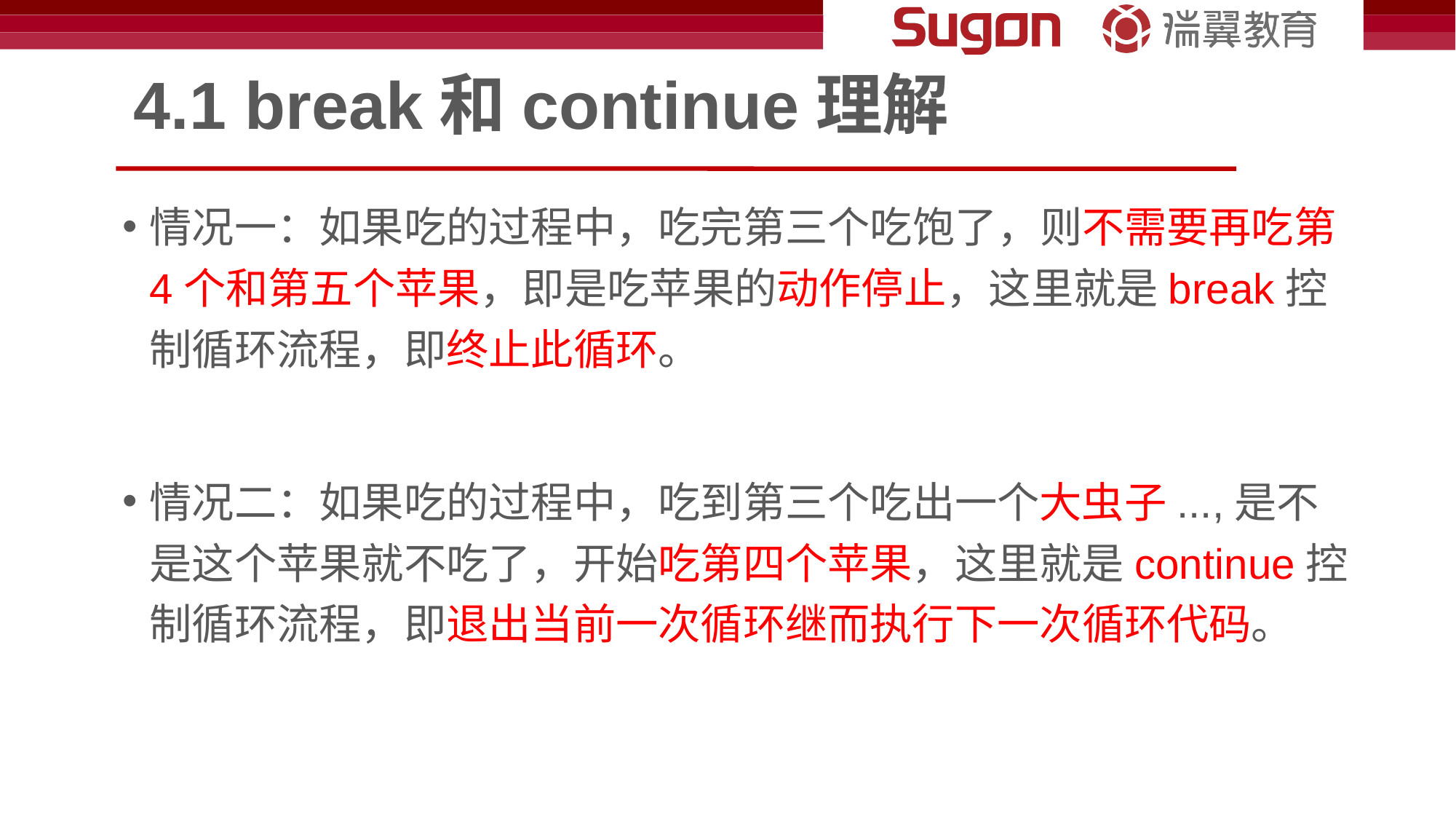

# 4.1 break和continue理解
情况一：如果吃的过程中，吃完第三个吃饱了，则不需要再吃第4个和第五个苹果，即是吃苹果的动作停止，这里就是break控制循环流程，即终止此循环。

情况二：如果吃的过程中，吃到第三个吃出一个大虫子...,是不是这个苹果就不吃了，开始吃第四个苹果，这里就是continue控制循环流程，即退出当前一次循环继而执行下一次循环代码。